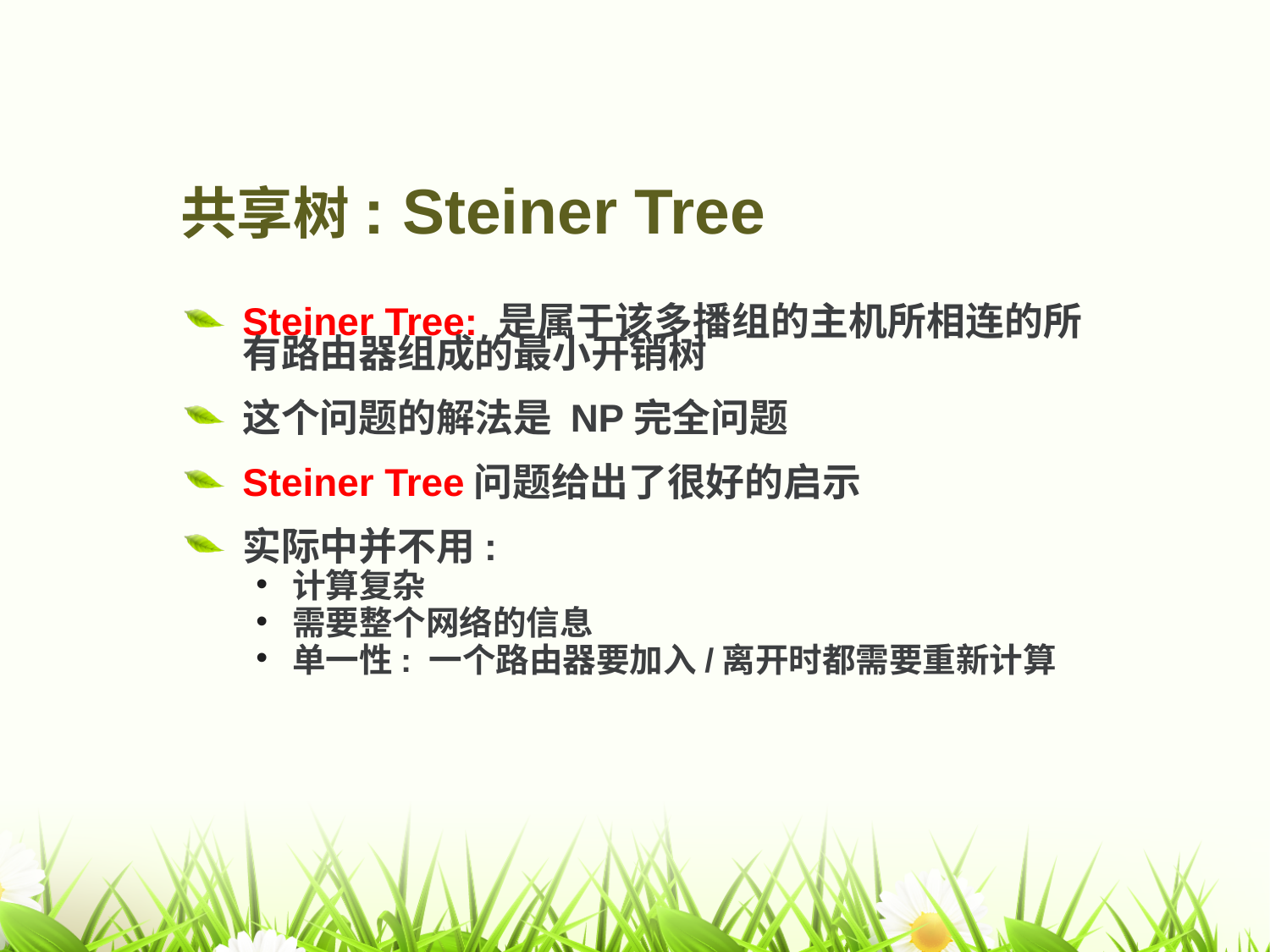

# 共享树: Steiner Tree
Steiner Tree: 是属于该多播组的主机所相连的所有路由器组成的最小开销树
这个问题的解法是 NP完全问题
Steiner Tree问题给出了很好的启示
实际中并不用:
计算复杂
需要整个网络的信息
单一性: 一个路由器要加入/离开时都需要重新计算